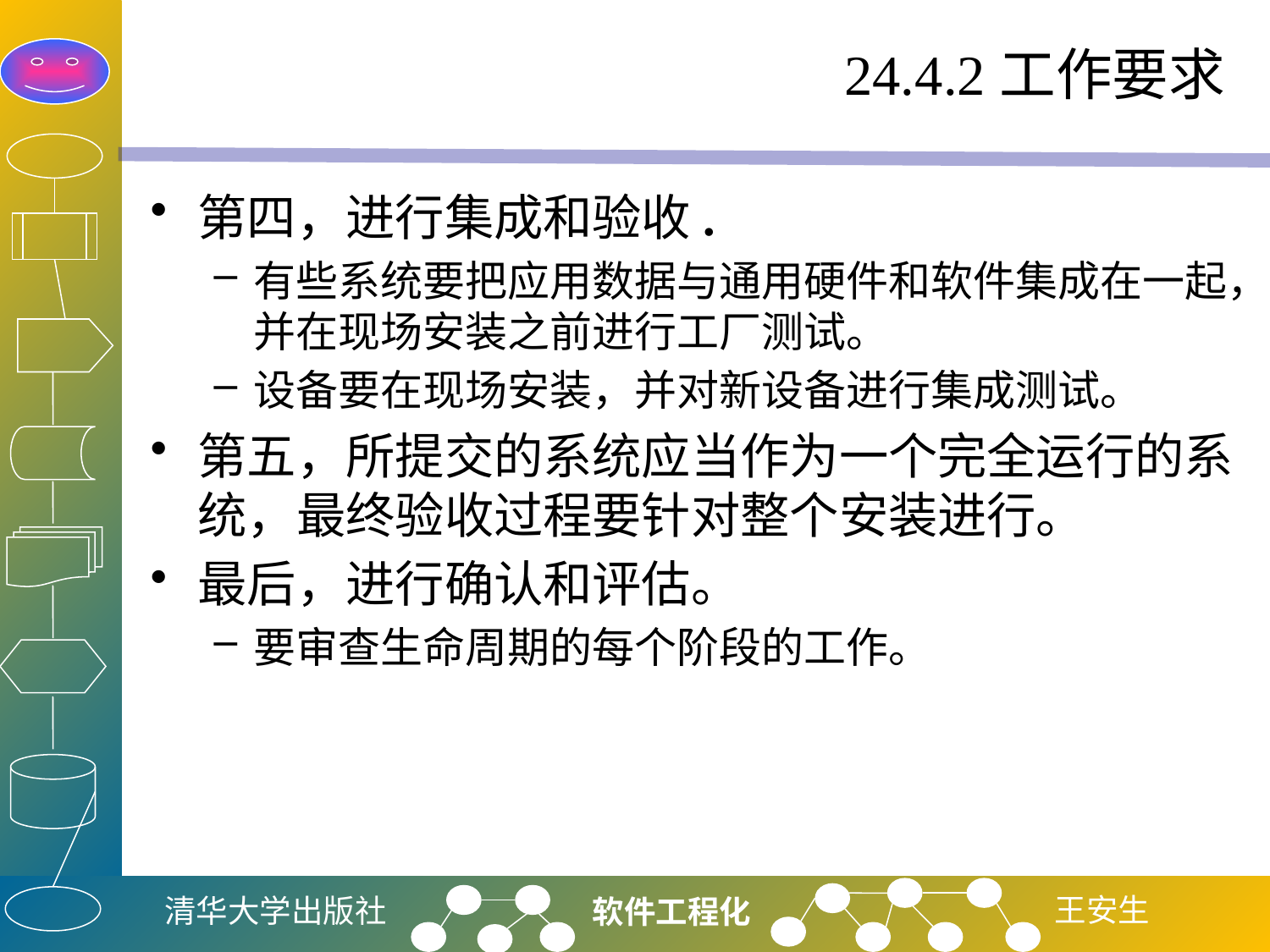

# 24.4.2工作要求
第四，进行集成和验收.
有些系统要把应用数据与通用硬件和软件集成在一起，并在现场安装之前进行工厂测试。
设备要在现场安装，并对新设备进行集成测试。
第五，所提交的系统应当作为一个完全运行的系统，最终验收过程要针对整个安装进行。
最后，进行确认和评估。
要审查生命周期的每个阶段的工作。